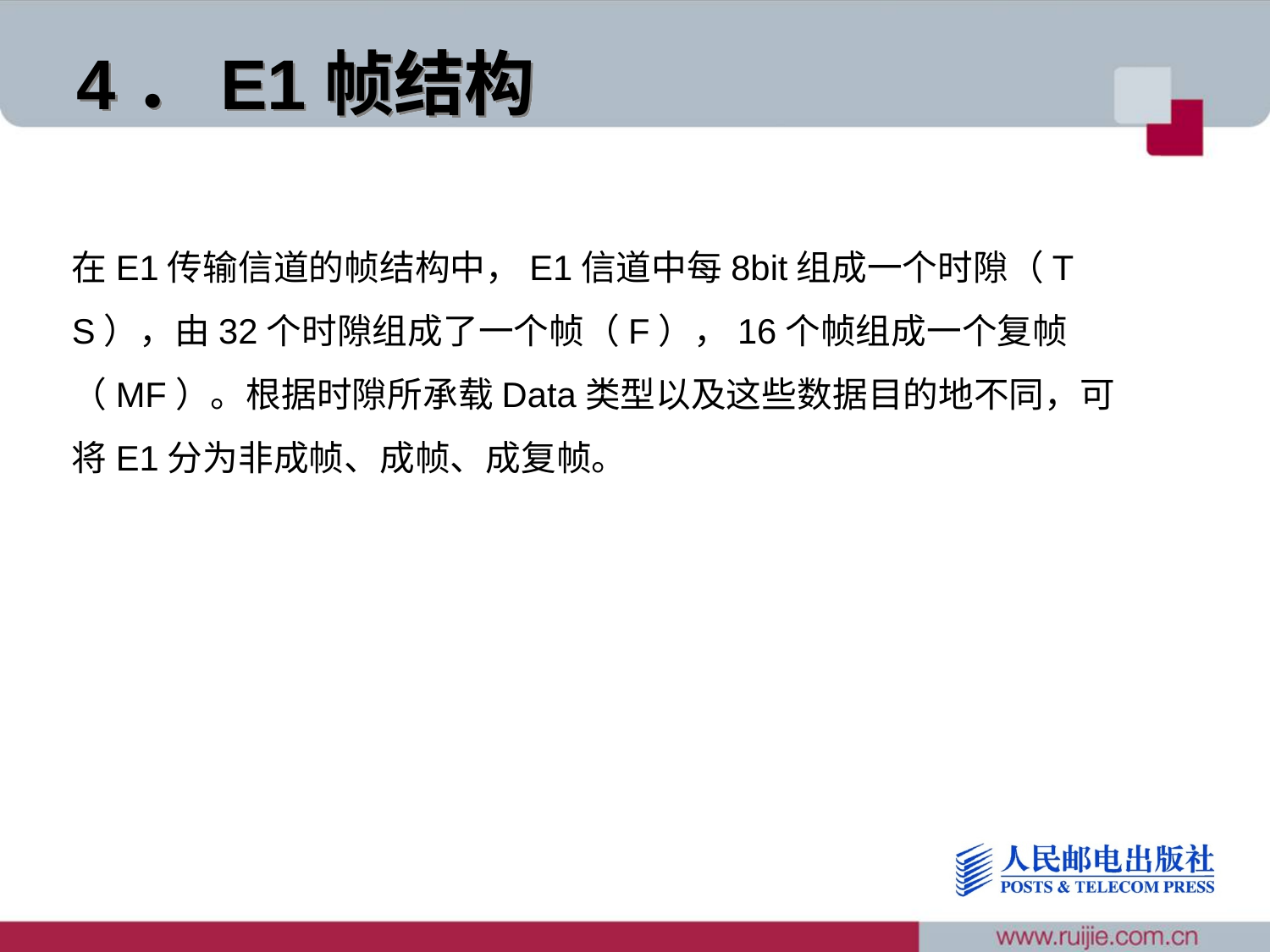

4．E1帧结构
在E1传输信道的帧结构中，E1信道中每8bit组成一个时隙（TS），由32个时隙组成了一个帧（F），16个帧组成一个复帧（MF）。根据时隙所承载Data类型以及这些数据目的地不同，可将E1分为非成帧、成帧、成复帧。